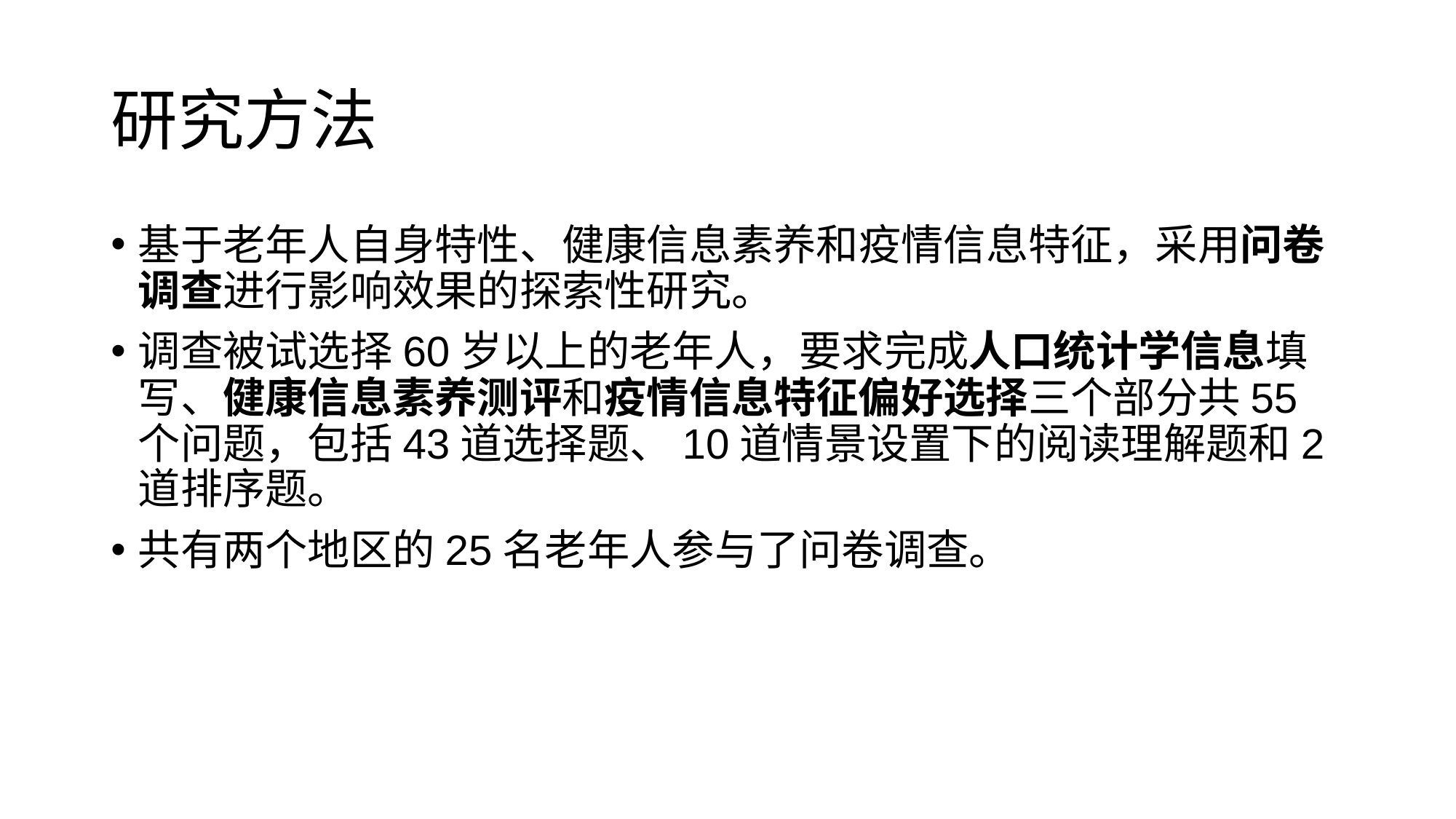

# 研究方法
基于老年人自身特性、健康信息素养和疫情信息特征，采用问卷调查进行影响效果的探索性研究。
调查被试选择60岁以上的老年人，要求完成人口统计学信息填写、健康信息素养测评和疫情信息特征偏好选择三个部分共55个问题，包括43道选择题、10道情景设置下的阅读理解题和2道排序题。
共有两个地区的25名老年人参与了问卷调查。